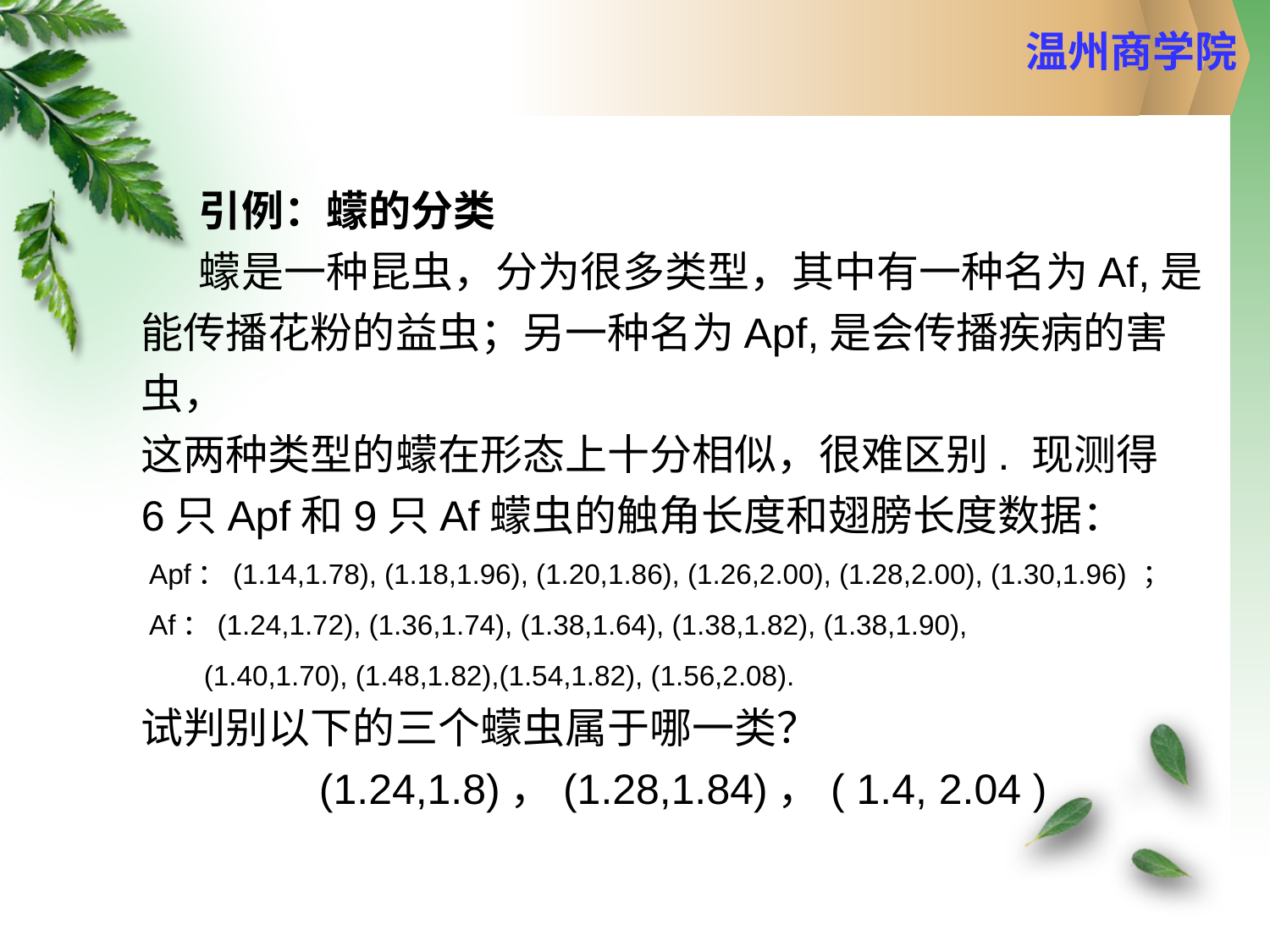

引例：蠓的分类
     蠓是一种昆虫，分为很多类型，其中有一种名为Af,是
能传播花粉的益虫；另一种名为Apf,是会传播疾病的害虫，
这两种类型的蠓在形态上十分相似，很难区别. 现测得
6只Apf和9只Af蠓虫的触角长度和翅膀长度数据：
 Apf：(1.14,1.78), (1.18,1.96), (1.20,1.86), (1.26,2.00), (1.28,2.00), (1.30,1.96) ；
 Af：(1.24,1.72), (1.36,1.74), (1.38,1.64), (1.38,1.82), (1.38,1.90),
        (1.40,1.70), (1.48,1.82),(1.54,1.82), (1.56,2.08).
试判别以下的三个蠓虫属于哪一类？
               (1.24,1.8)，(1.28,1.84)，( 1.4, 2.04 )